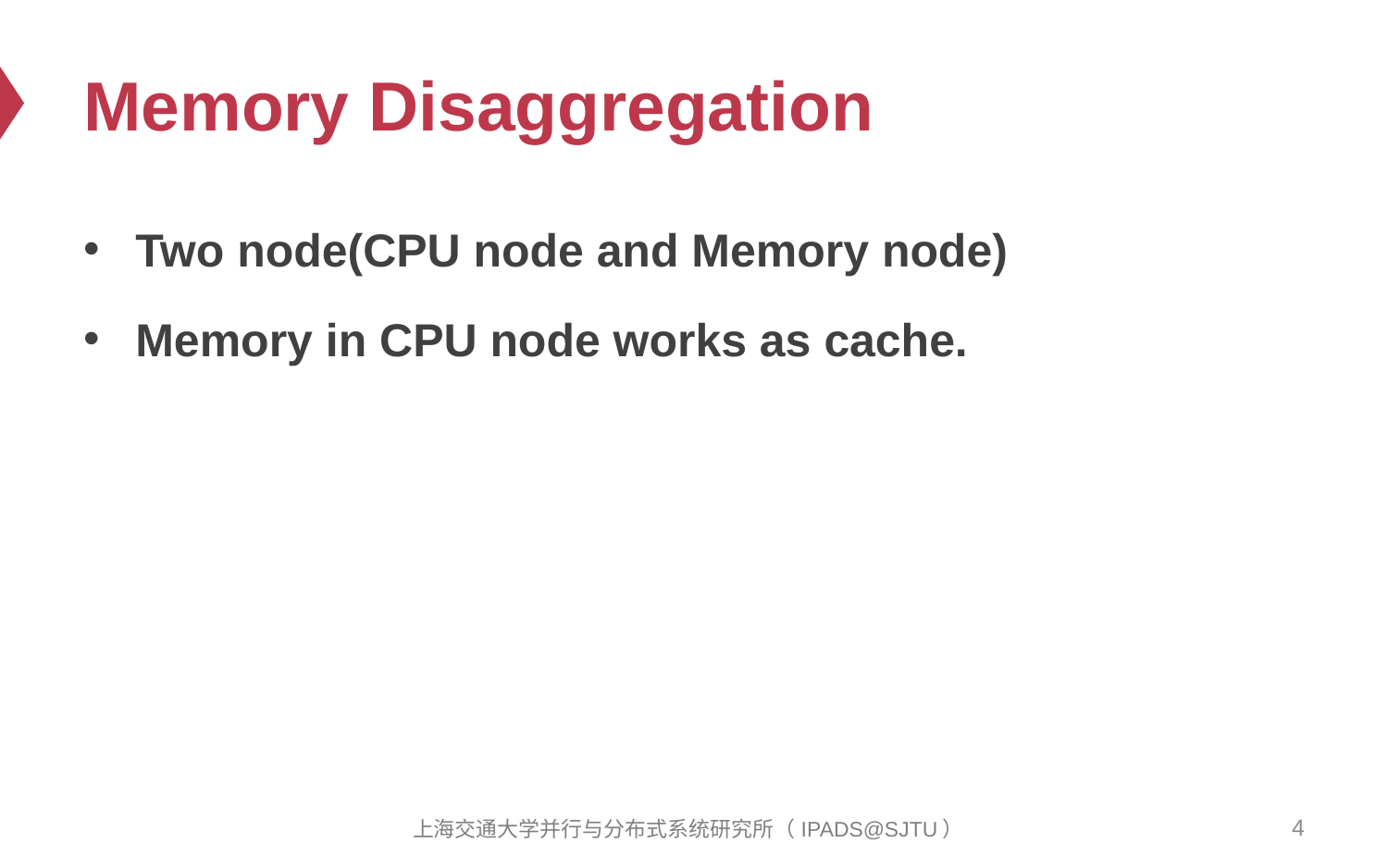

# Memory Disaggregation
Two node(CPU node and Memory node)
Memory in CPU node works as cache.
4
上海交通大学并行与分布式系统研究所（IPADS@SJTU）